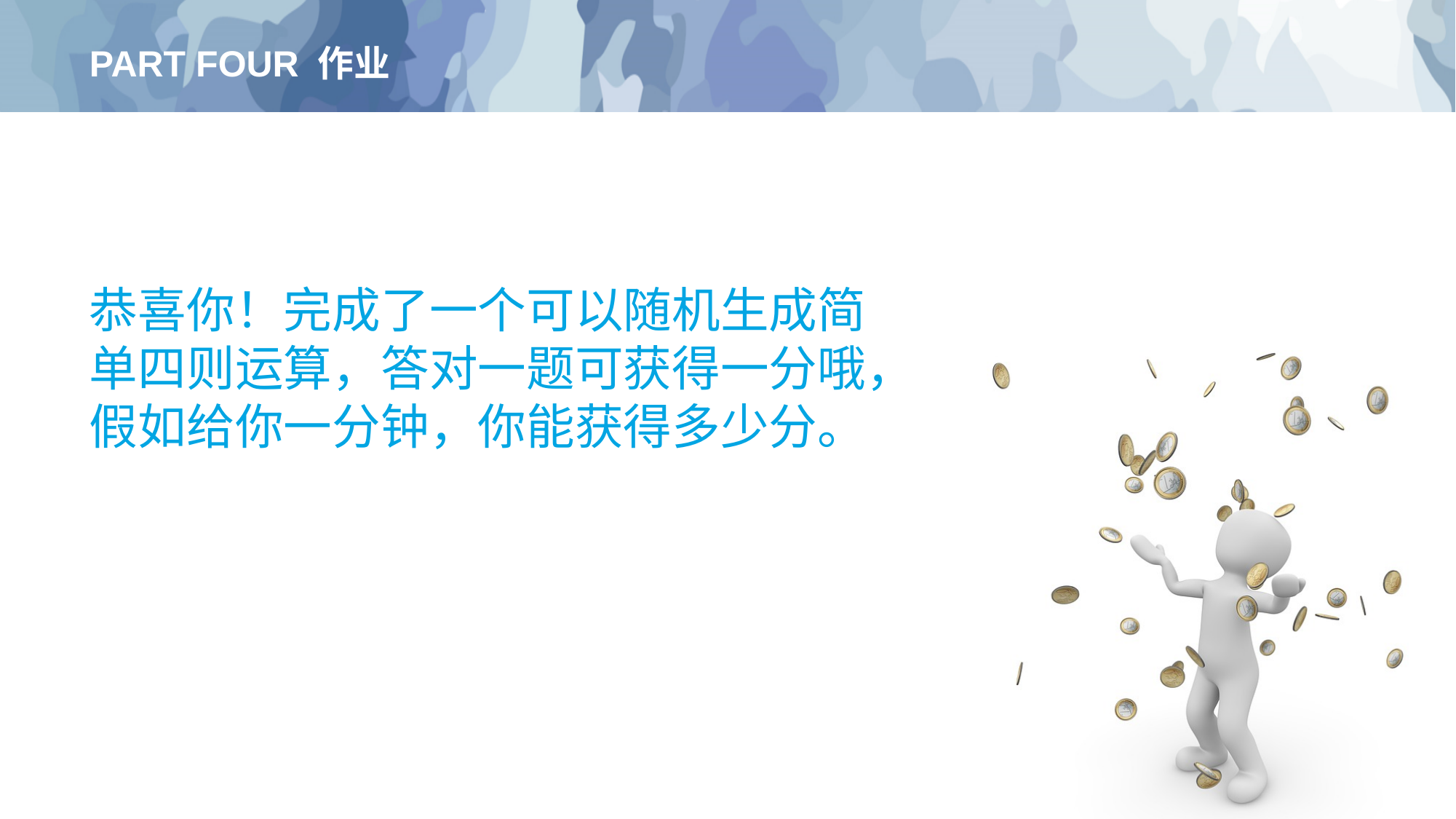

PART FOUR 作业
恭喜你！完成了一个可以随机生成简单四则运算，答对一题可获得一分哦，假如给你一分钟，你能获得多少分。